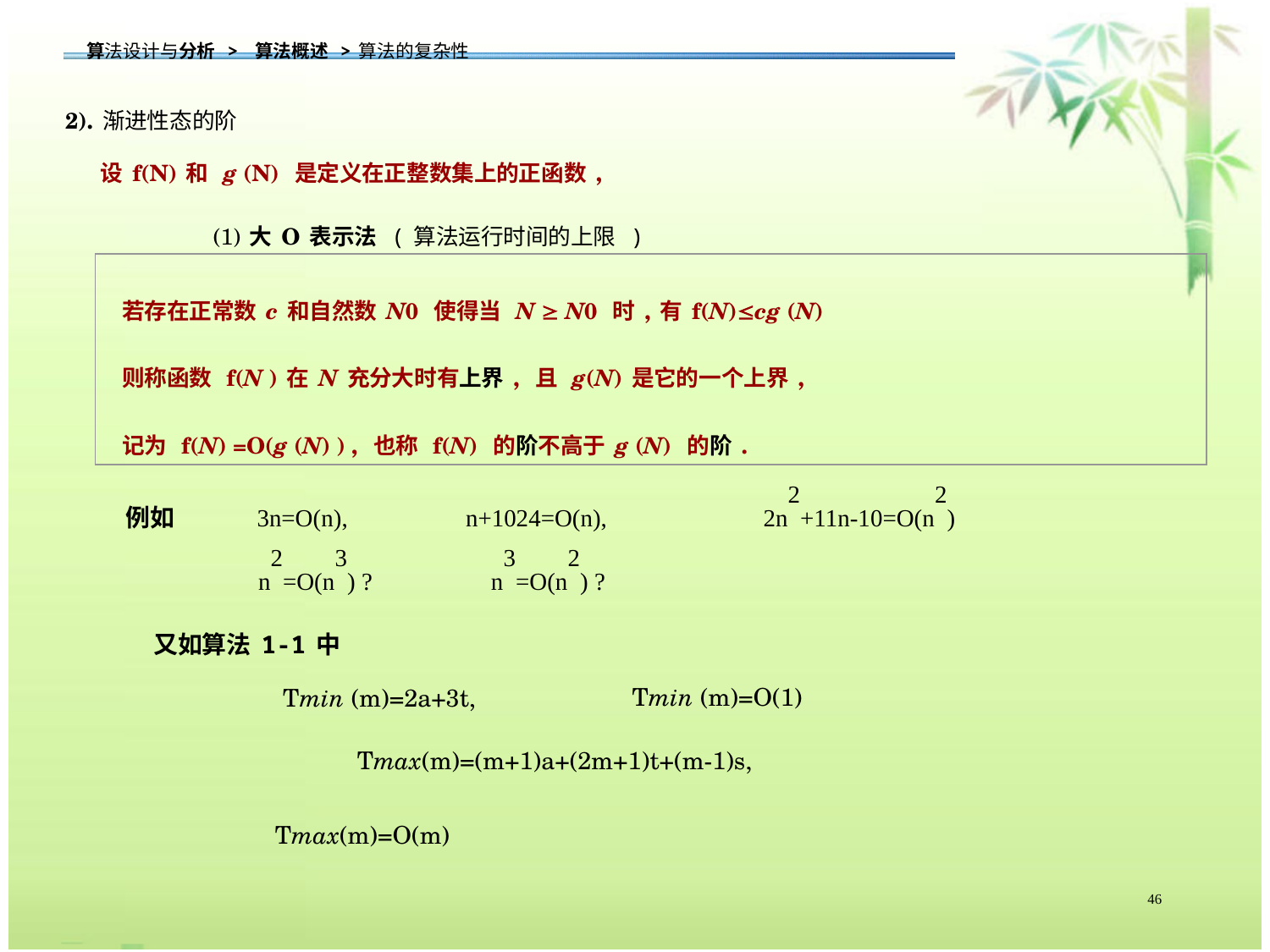

算法设计与分析 > 算法概述 >算法的复杂性
2).渐进性态的阶
   设f(N)和 g (N) 是定义在正整数集上的正函数,
(1)大O表示法 (算法运行时间的上限 )
 若存在正常数c和自然数N0 使得当 N ≥ N0 时,有f(N)≤cg (N)
 则称函数 f(N )在N充分大时有上界, 且 g(N)是它的一个上界,
 记为 f(N) =O(g (N) ) , 也称 f(N) 的阶不高于g (N) 的阶.
例如
3n=O(n),
n+1024=O(n),
2n2+11n-10=O(n2)
n2=O(n3) ?
n3=O(n2) ?
又如算法1-1中
Tmin (m)=O(1)
Tmin (m)=2a+3t,
Tmax(m)=(m+1)a+(2m+1)t+(m-1)s,
Tmax(m)=O(m)
46